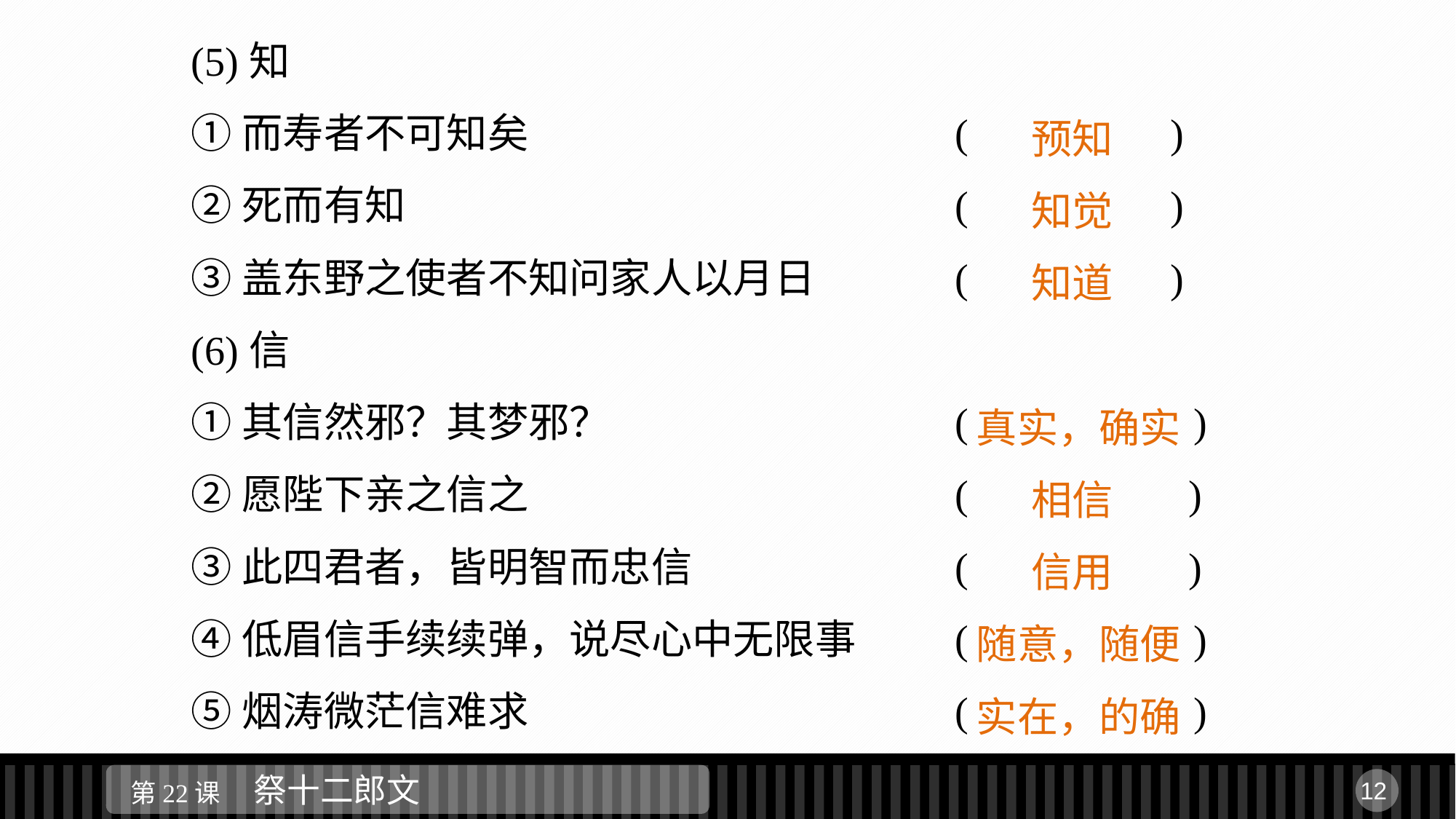

(5)知
①而寿者不可知矣				(　  　         )
②死而有知						(　　           )
③盖东野之使者不知问家人以月日		(　　           )
(6)信
①其信然邪？其梦邪？				(　　　         )
②愿陛下亲之信之				(　　             )
③此四君者，皆明智而忠信			(　  　           )
④低眉信手续续弹，说尽心中无限事	(　　      　   )
⑤烟涛微茫信难求				(　　　         )
     预知
     知觉
     知道

真实，确实
     相信
     信用
随意，随便
实在，的确